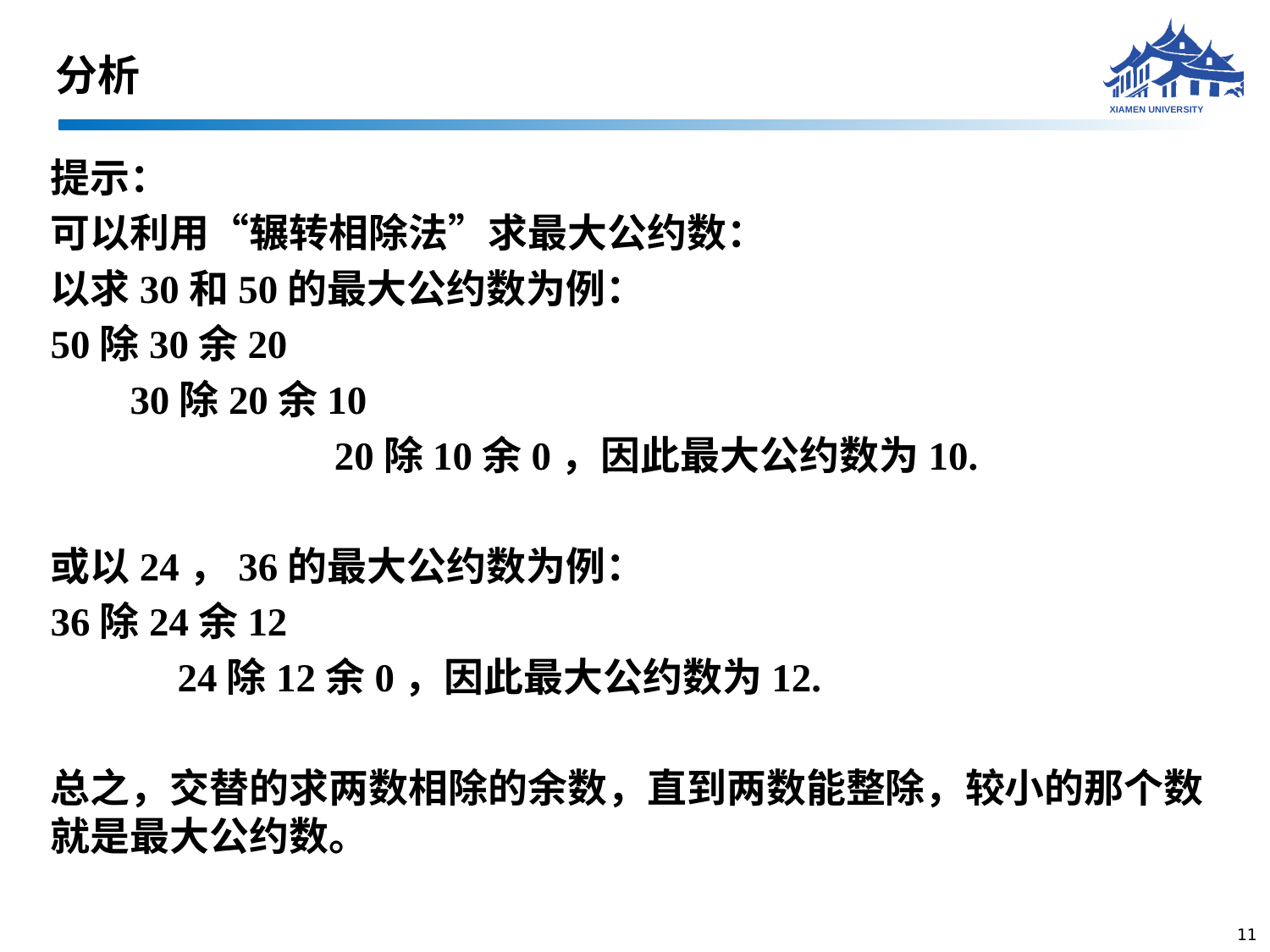

# 分析
提示：
可以利用“辗转相除法”求最大公约数：
以求30和50的最大公约数为例：
50除30余20
        30除20余10
		   20除10余0，因此最大公约数为10.

或以24，36的最大公约数为例：
36除24余12
	24除12余0，因此最大公约数为12.

总之，交替的求两数相除的余数，直到两数能整除，较小的那个数就是最大公约数。
11